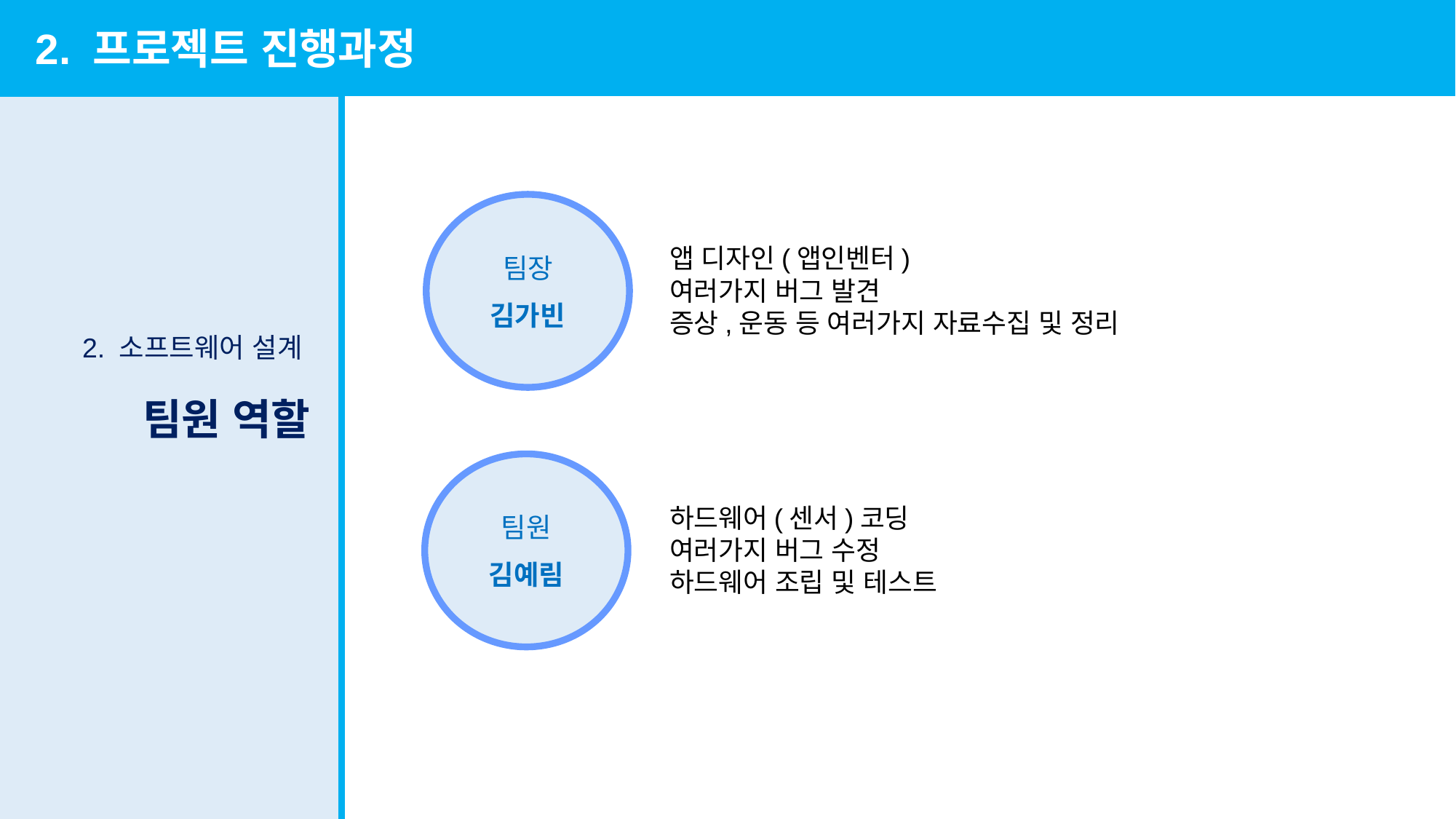

2. 프로젝트 진행과정

팀장

김가빈
앱 디자인(앱인벤터)
여러가지 버그 발견
증상,운동 등 여러가지 자료수집 및 정리
2. 소프트웨어 설계
팀원 역할
팀원

김예림
하드웨어(센서)코딩
여러가지 버그 수정
하드웨어 조립 및 테스트